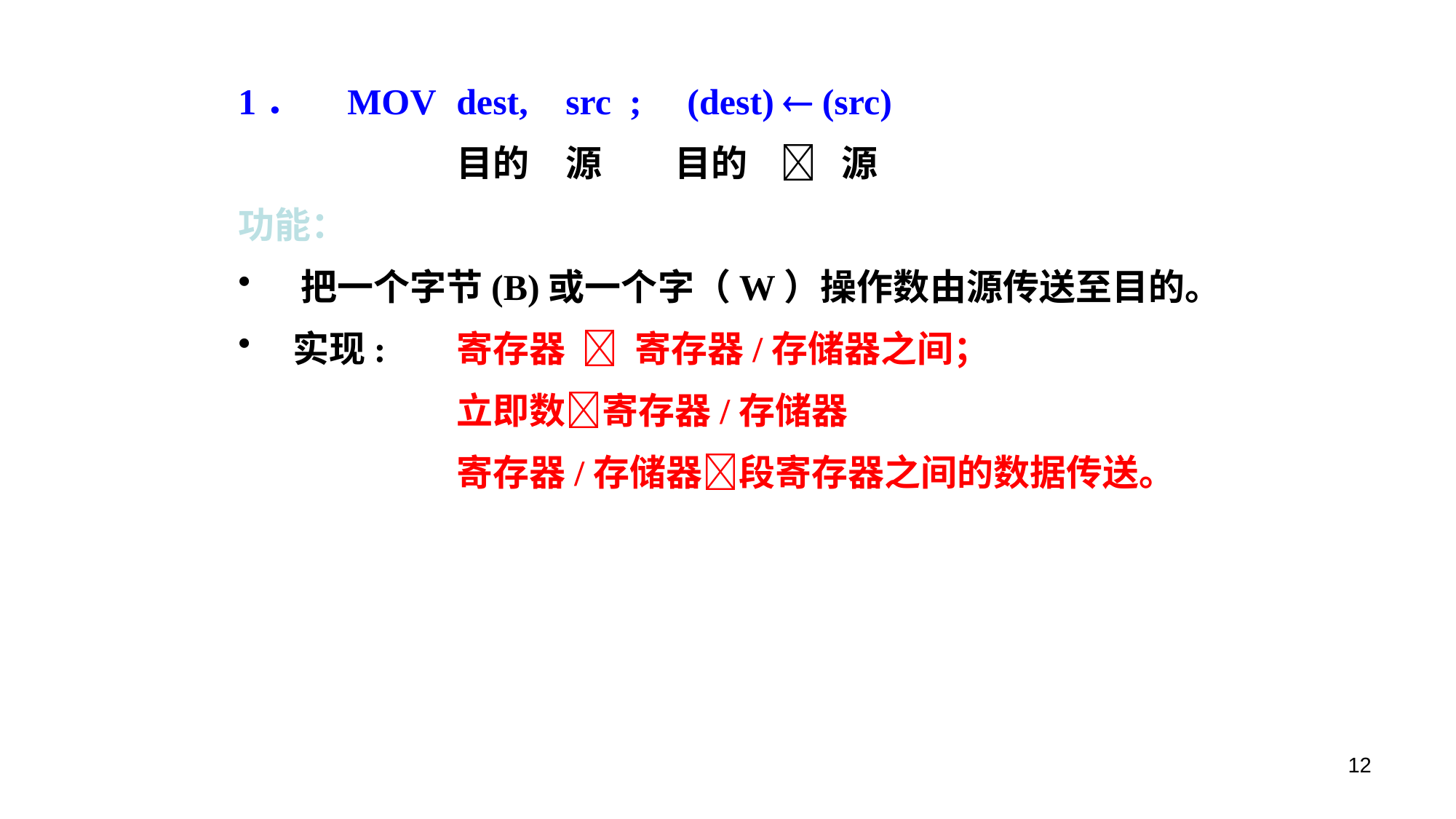

1．	MOV	dest,	src  ;     (dest) ← (src)
		目的	源	目的    ←   源
功能：
     把一个字节(B)或一个字（W）操作数由源传送至目的。
    实现:	寄存器  ↔  寄存器/存储器之间；
		立即数→寄存器/存储器
		寄存器/存储器↔段寄存器之间的数据传送。
12